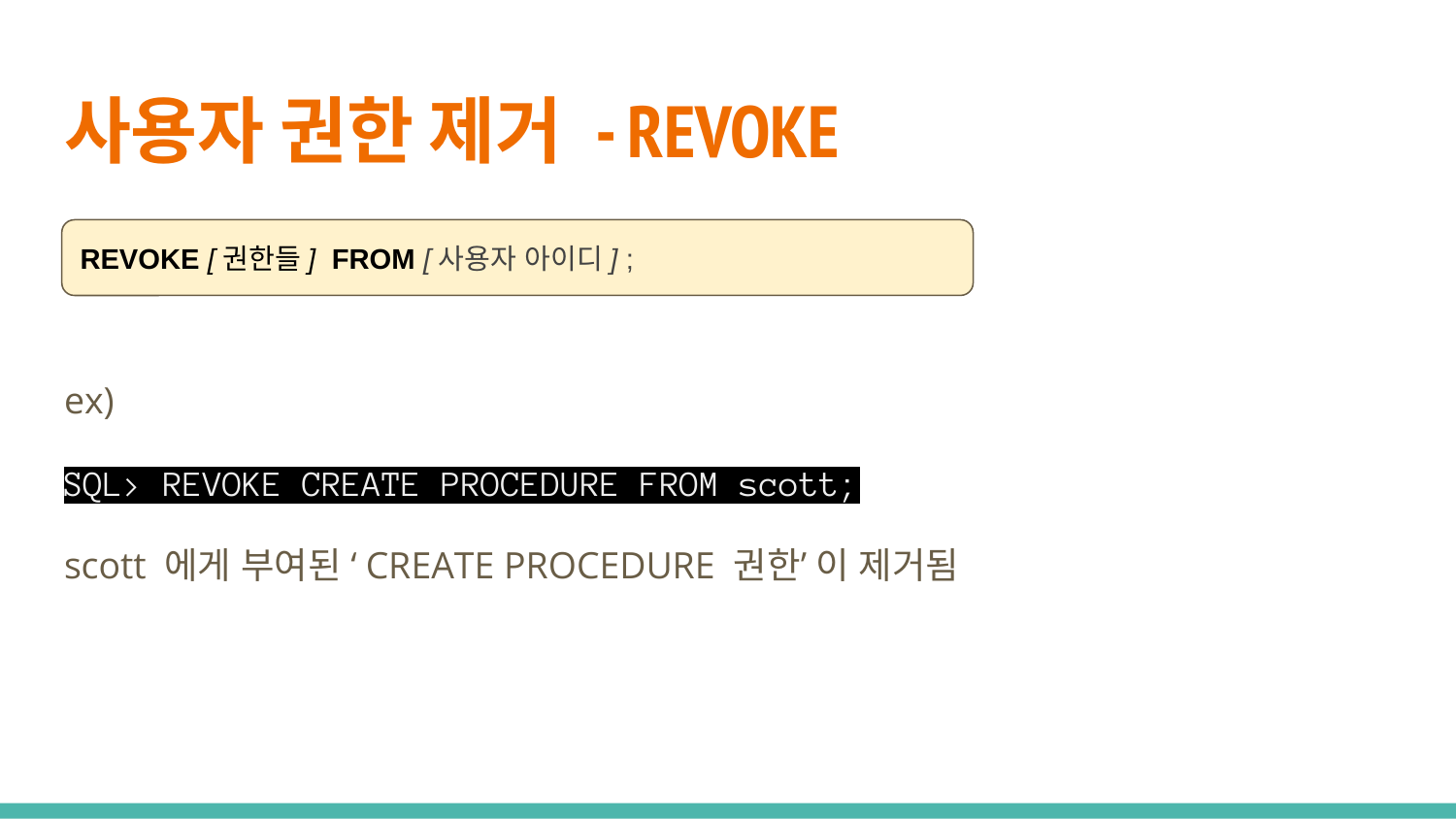

# 사용자 권한 제거 - REVOKE
REVOKE [권한들]  FROM [사용자 아이디] ;
ex)
SQL> REVOKE CREATE PROCEDURE FROM scott;
scott 에게 부여된 ‘CREATE PROCEDURE 권한’ 이 제거됨